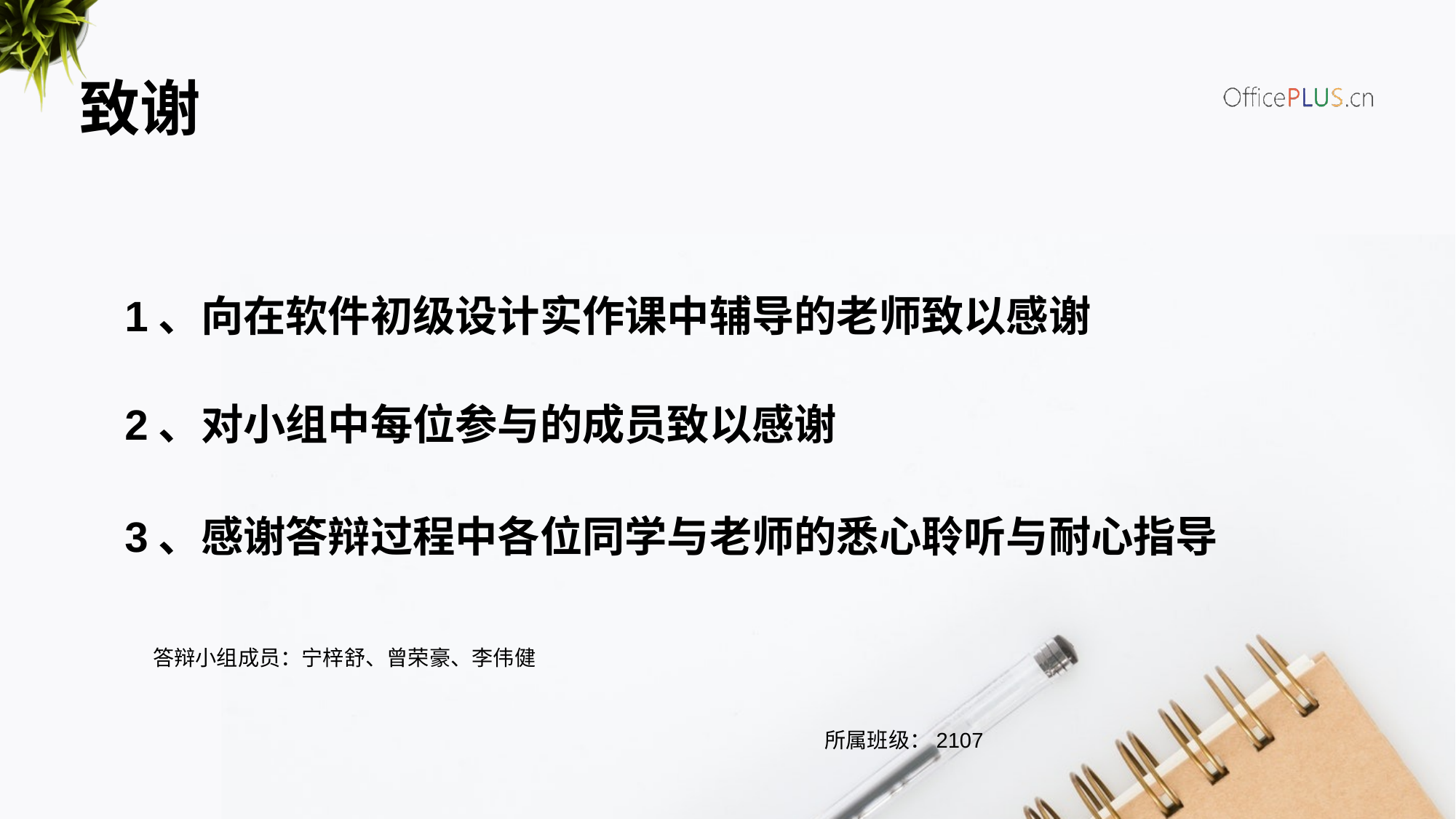

致谢
1、向在软件初级设计实作课中辅导的老师致以感谢
2、对小组中每位参与的成员致以感谢
3、感谢答辩过程中各位同学与老师的悉心聆听与耐心指导
答辩小组成员：宁梓舒、曾荣豪、李伟健
所属班级：2107